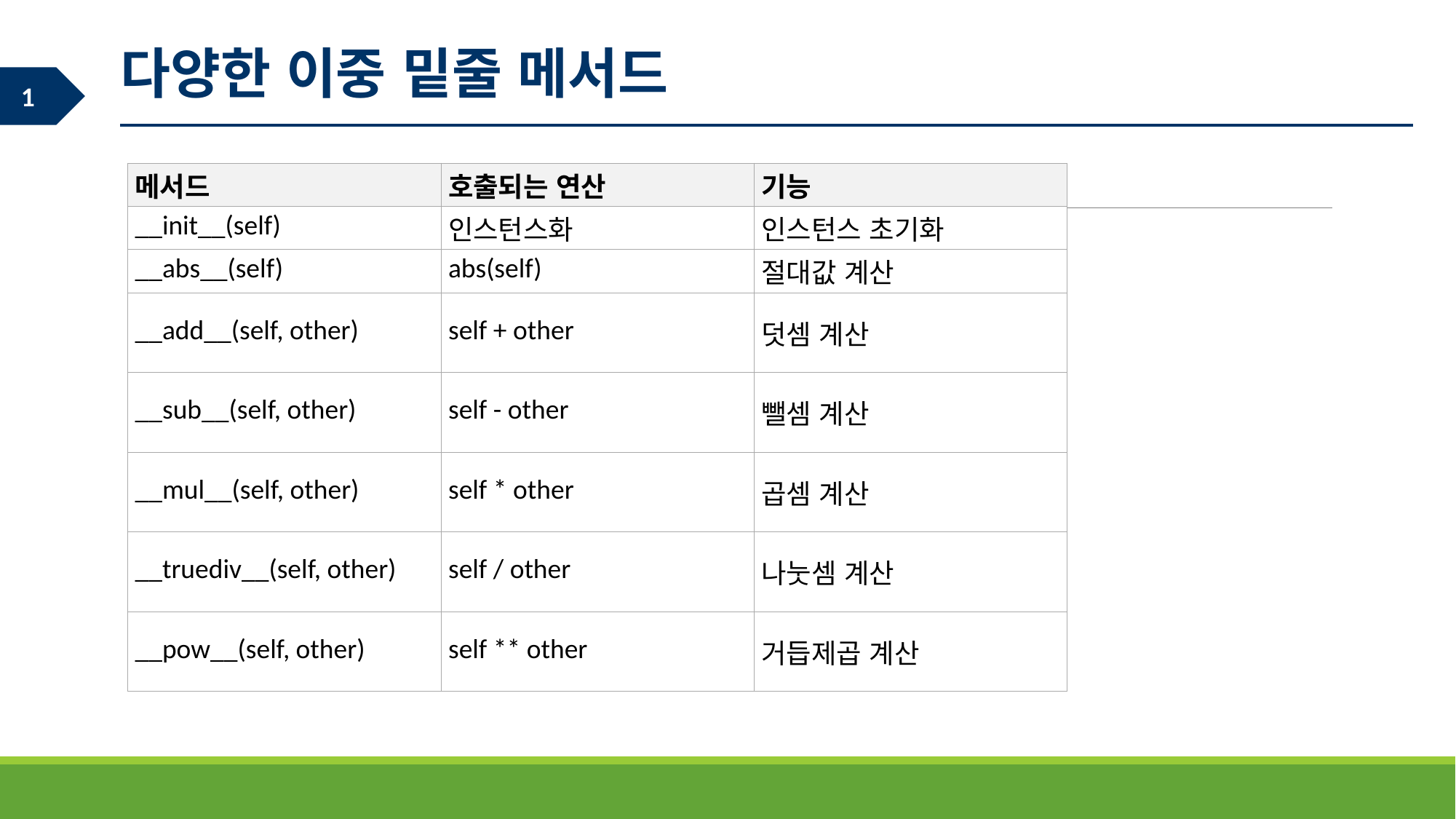

다양한 이중 밑줄 메서드

| 메서드 | 호출되는 연산 | 기능 |
| --- | --- | --- |
| \_\_init\_\_(self) | 인스턴스화 | 인스턴스 초기화 |
| \_\_abs\_\_(self) | abs(self) | 절대값 계산 |
| \_\_add\_\_(self, other) | self + other | 덧셈 계산 |
| \_\_sub\_\_(self, other) | self - other | 뺄셈 계산 |
| \_\_mul\_\_(self, other) | self \* other | 곱셈 계산 |
| \_\_truediv\_\_(self, other) | self / other | 나눗셈 계산 |
| \_\_pow\_\_(self, other) | self \*\* other | 거듭제곱 계산 |